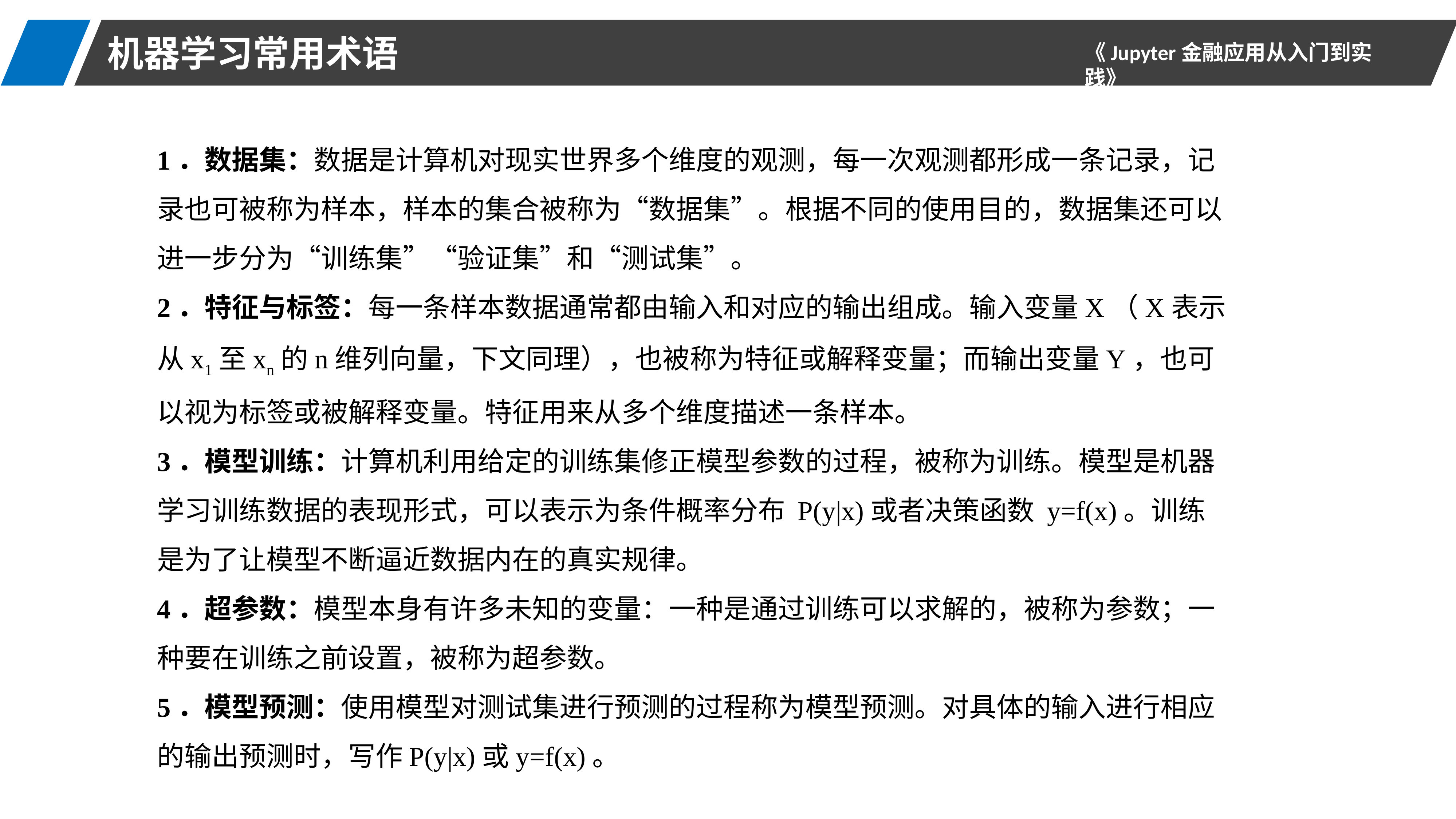

机器学习常用术语
1．数据集：数据是计算机对现实世界多个维度的观测，每一次观测都形成一条记录，记录也可被称为样本，样本的集合被称为“数据集”。根据不同的使用目的，数据集还可以进一步分为“训练集”“验证集”和“测试集”。
2．特征与标签：每一条样本数据通常都由输入和对应的输出组成。输入变量X（X表示从x1至xn的n维列向量，下文同理），也被称为特征或解释变量；而输出变量Y，也可以视为标签或被解释变量。特征用来从多个维度描述一条样本。
3．模型训练：计算机利用给定的训练集修正模型参数的过程，被称为训练。模型是机器学习训练数据的表现形式，可以表示为条件概率分布 P(y|x)或者决策函数 y=f(x)。训练是为了让模型不断逼近数据内在的真实规律。
4．超参数：模型本身有许多未知的变量：一种是通过训练可以求解的，被称为参数；一种要在训练之前设置，被称为超参数。
5．模型预测：使用模型对测试集进行预测的过程称为模型预测。对具体的输入进行相应的输出预测时，写作P(y|x)或y=f(x)。